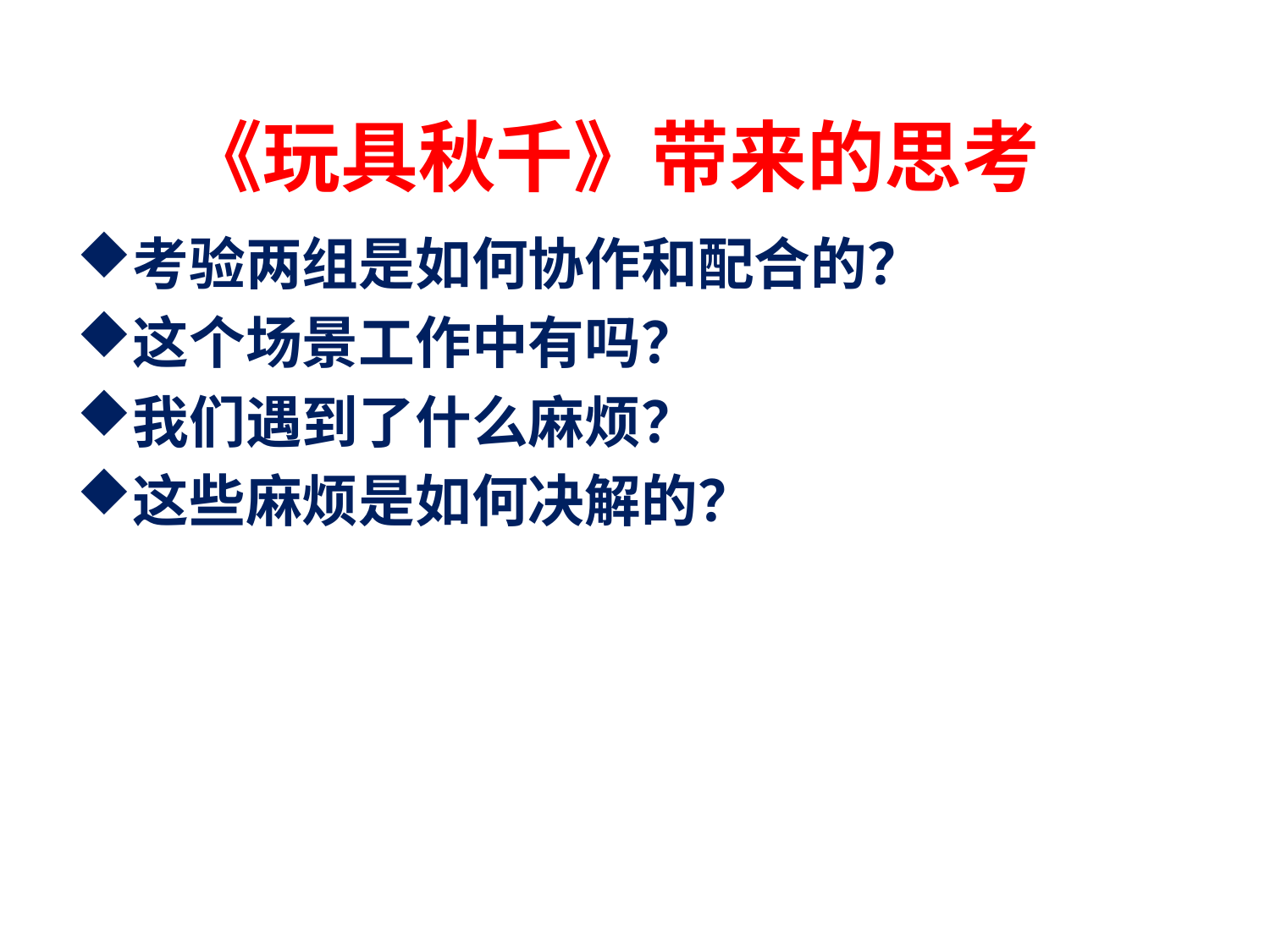

# 《玩具秋千》带来的思考
考验两组是如何协作和配合的？
这个场景工作中有吗？
我们遇到了什么麻烦？
这些麻烦是如何决解的？